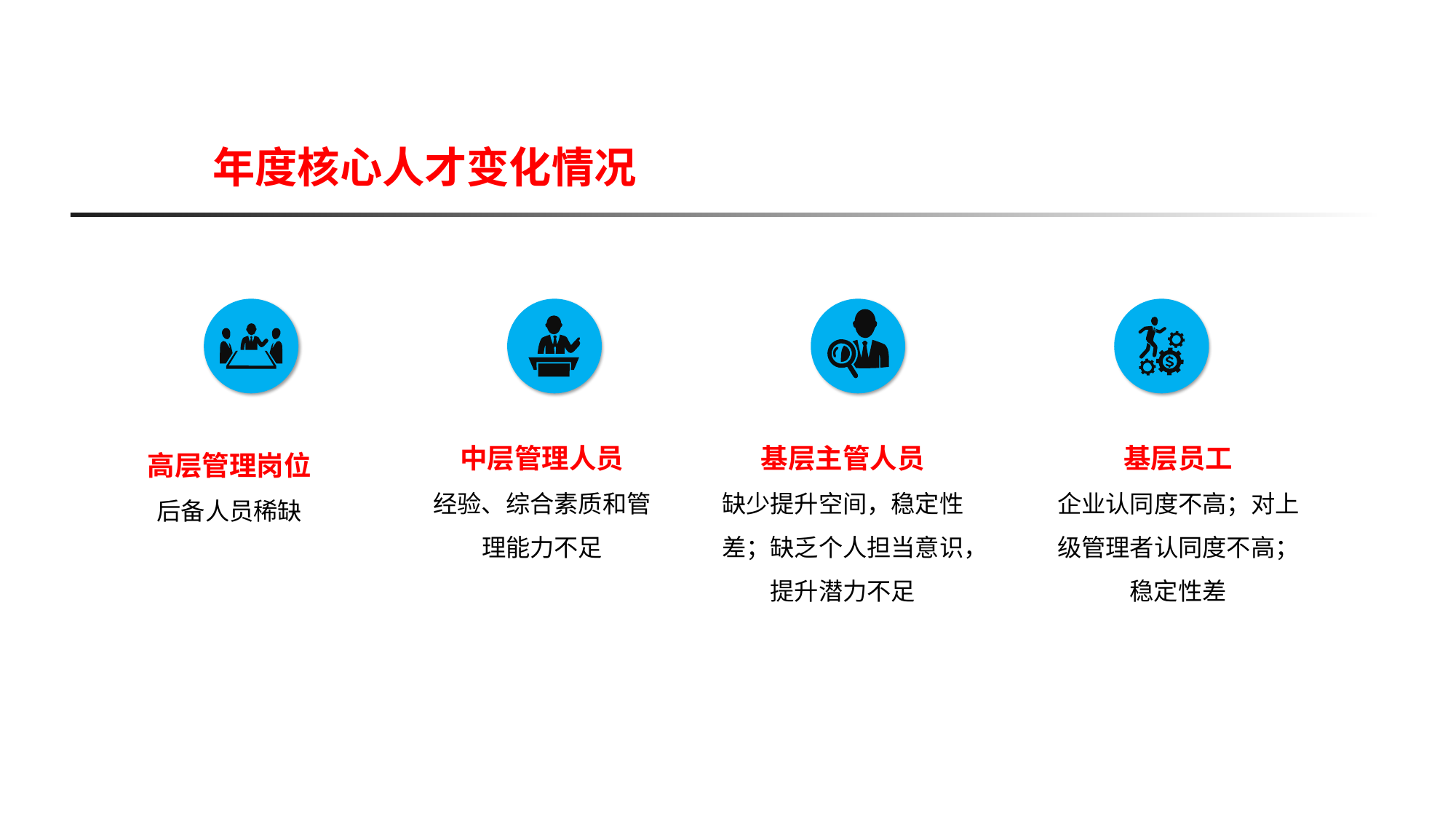

# 年度核心人才变化情况

中层管理人员
经验、综合素质和管理能力不足
基层主管人员
缺少提升空间，稳定性差；缺乏个人担当意识，提升潜力不足
基层员工
企业认同度不高；对上级管理者认同度不高；稳定性差
高层管理岗位
后备人员稀缺

48